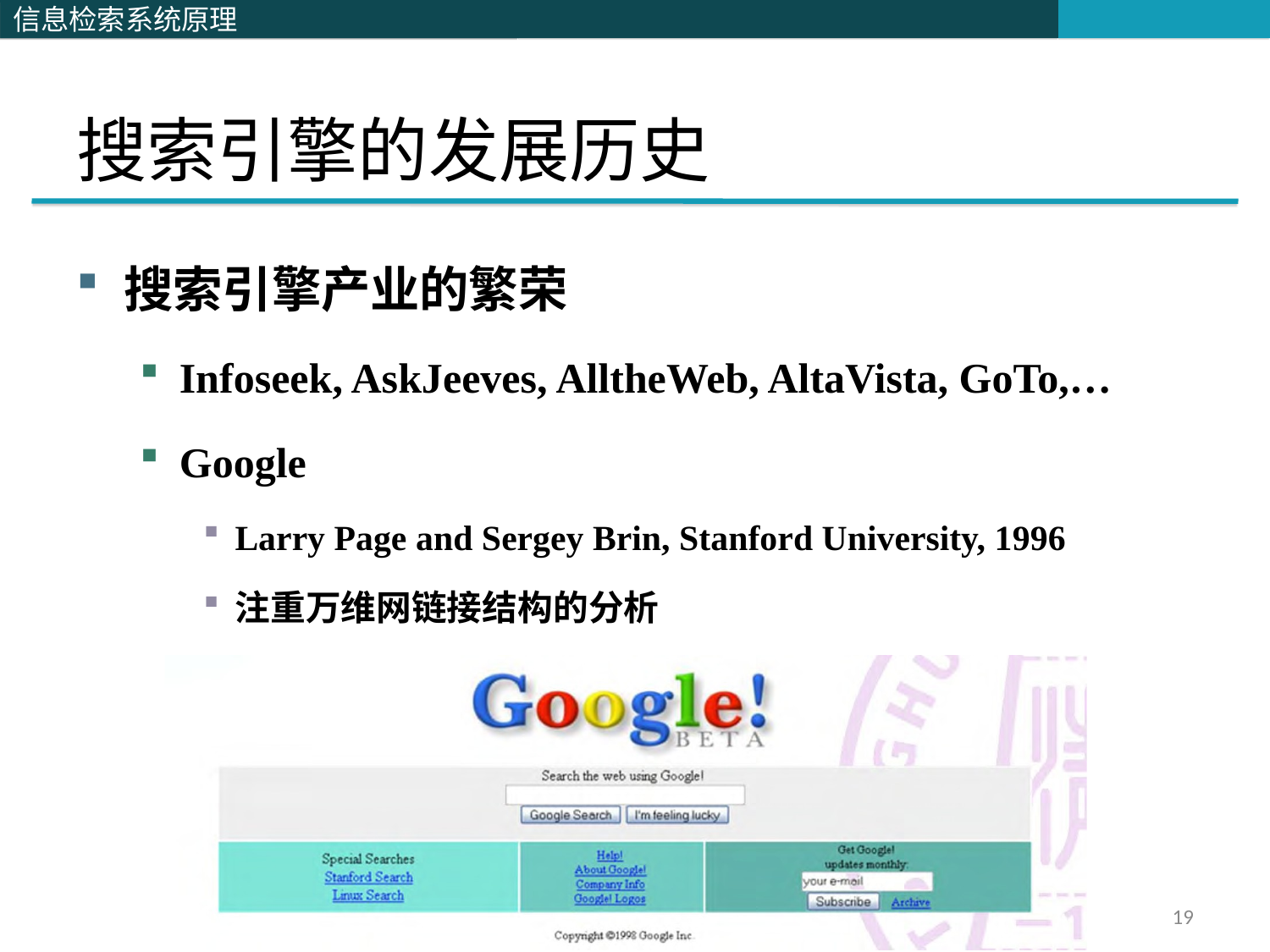

# 搜索引擎的发展历史
搜索引擎产业的繁荣
Infoseek, AskJeeves, AlltheWeb, AltaVista, GoTo,…
Google
Larry Page and Sergey Brin, Stanford University, 1996
注重万维网链接结构的分析

19